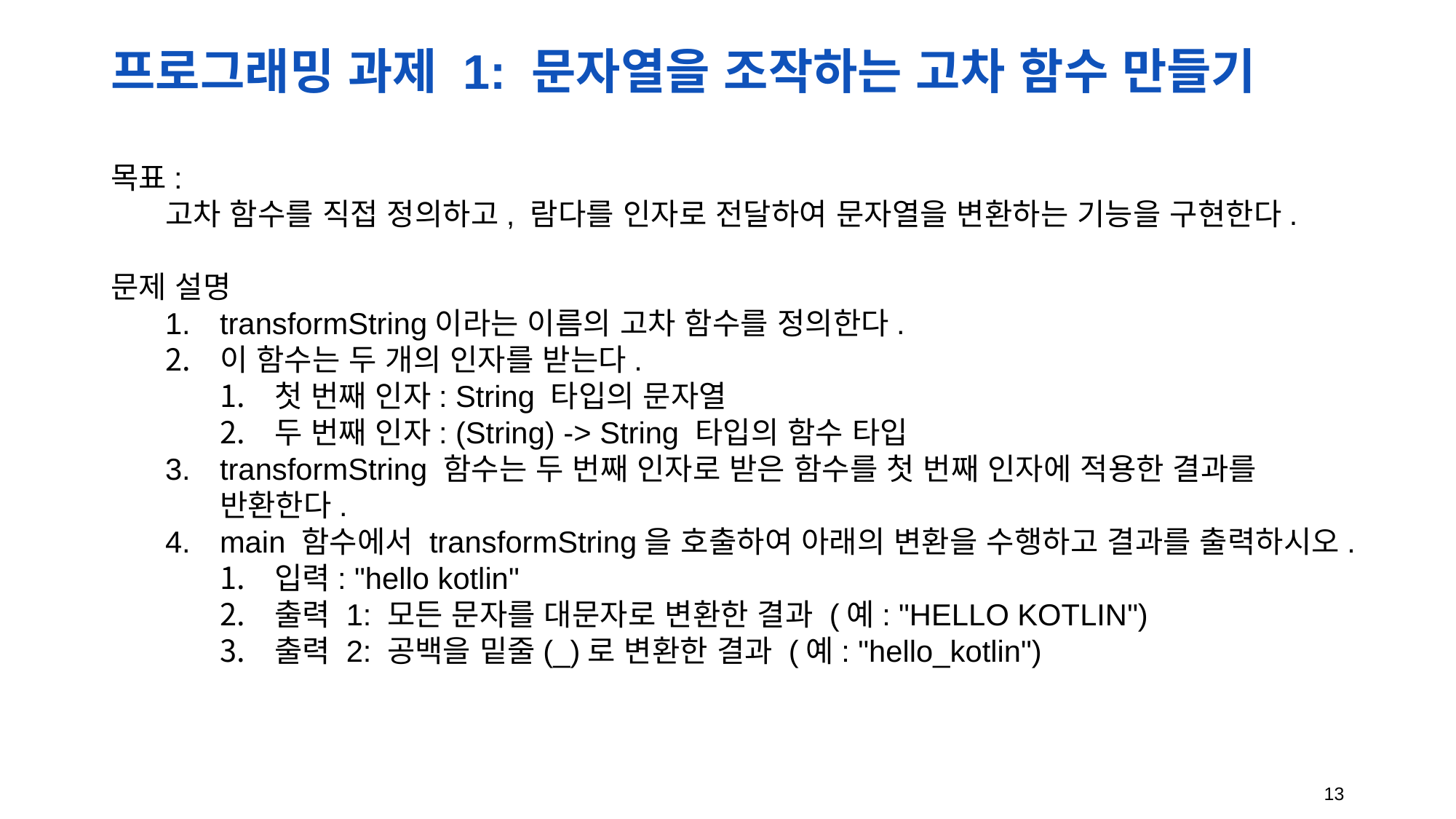

# 프로그래밍 과제 1: 문자열을 조작하는 고차 함수 만들기
목표:
고차 함수를 직접 정의하고, 람다를 인자로 전달하여 문자열을 변환하는 기능을 구현한다.

문제 설명
transformString이라는 이름의 고차 함수를 정의한다.
이 함수는 두 개의 인자를 받는다.
첫 번째 인자: String 타입의 문자열
두 번째 인자: (String) -> String 타입의 함수 타입
transformString 함수는 두 번째 인자로 받은 함수를 첫 번째 인자에 적용한 결과를 반환한다.
main 함수에서 transformString을 호출하여 아래의 변환을 수행하고 결과를 출력하시오.
입력: "hello kotlin"
출력 1: 모든 문자를 대문자로 변환한 결과 (예: "HELLO KOTLIN")
출력 2: 공백을 밑줄(_)로 변환한 결과 (예: "hello_kotlin")
13